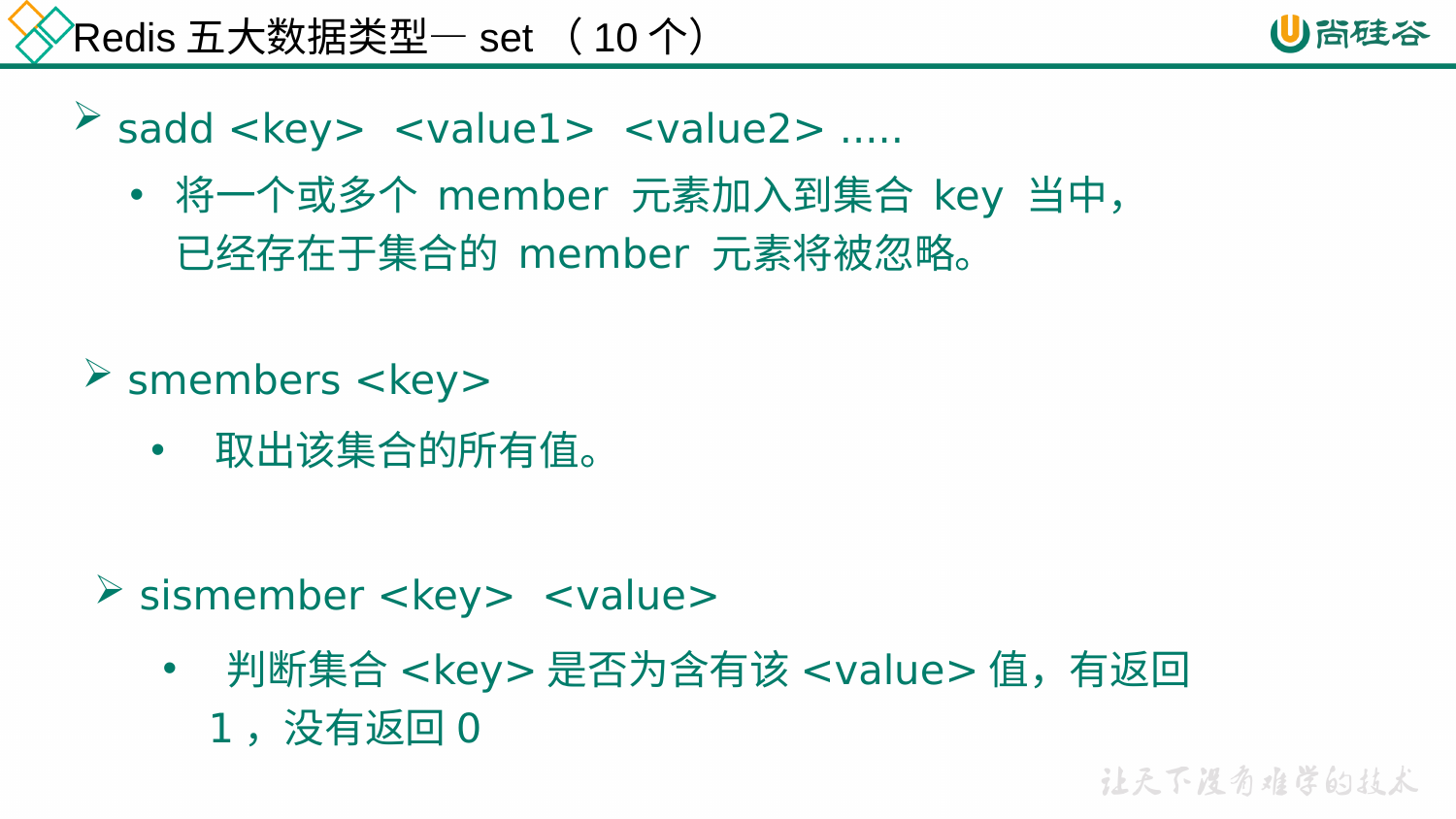

Redis五大数据类型—set（10个）
sadd <key>  <value1>  <value2> .....
将一个或多个 member 元素加入到集合 key 当中，已经存在于集合的 member 元素将被忽略。
smembers <key>
 取出该集合的所有值。
sismember <key>  <value>
 判断集合<key>是否为含有该<value>值，有返回1，没有返回0